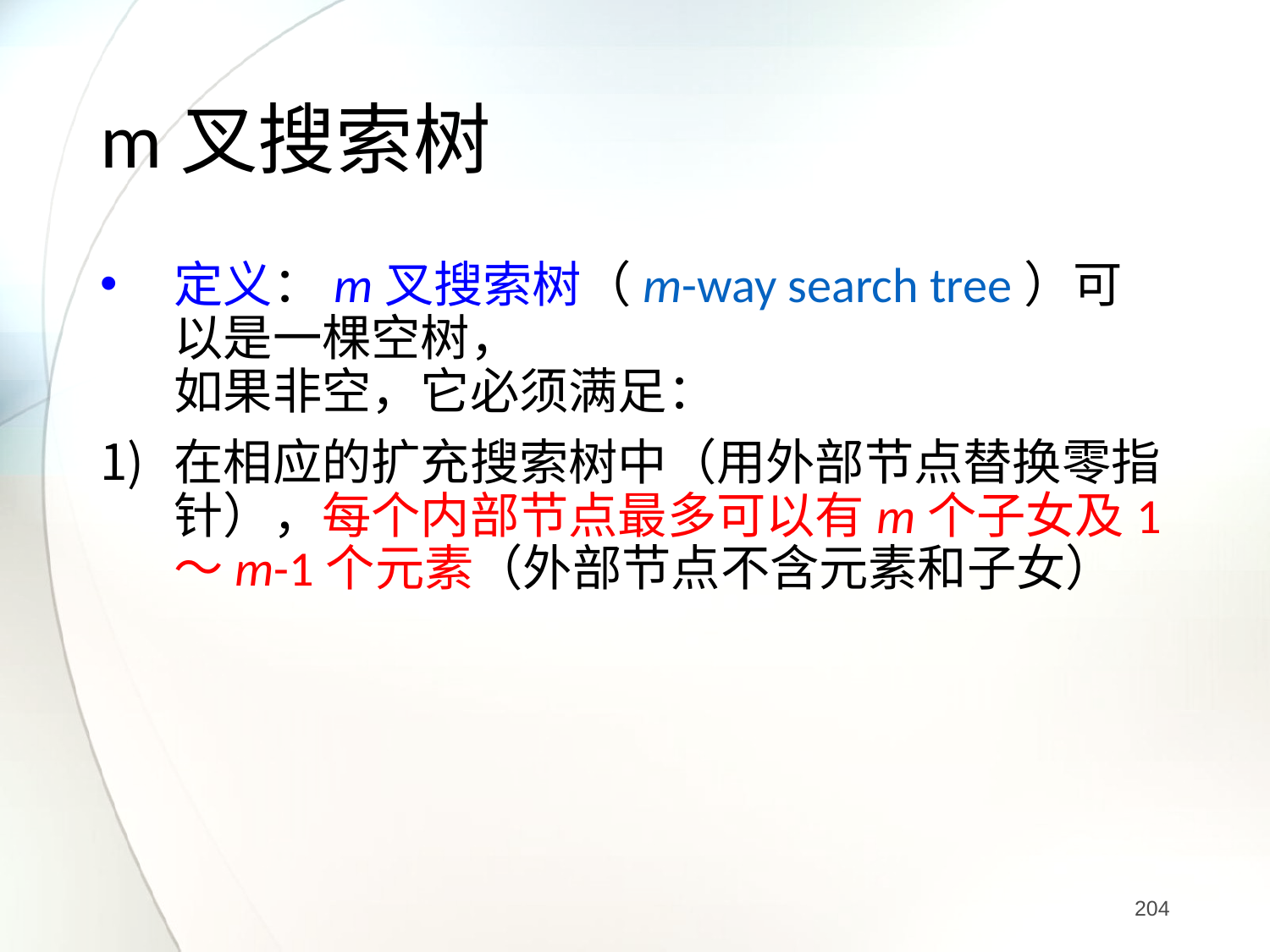

# m叉搜索树
定义：m叉搜索树（m-way search tree）可以是一棵空树，
如果非空，它必须满足：
在相应的扩充搜索树中（用外部节点替换零指针），每个内部节点最多可以有m个子女及1～m-1个元素（外部节点不含元素和子女）
204